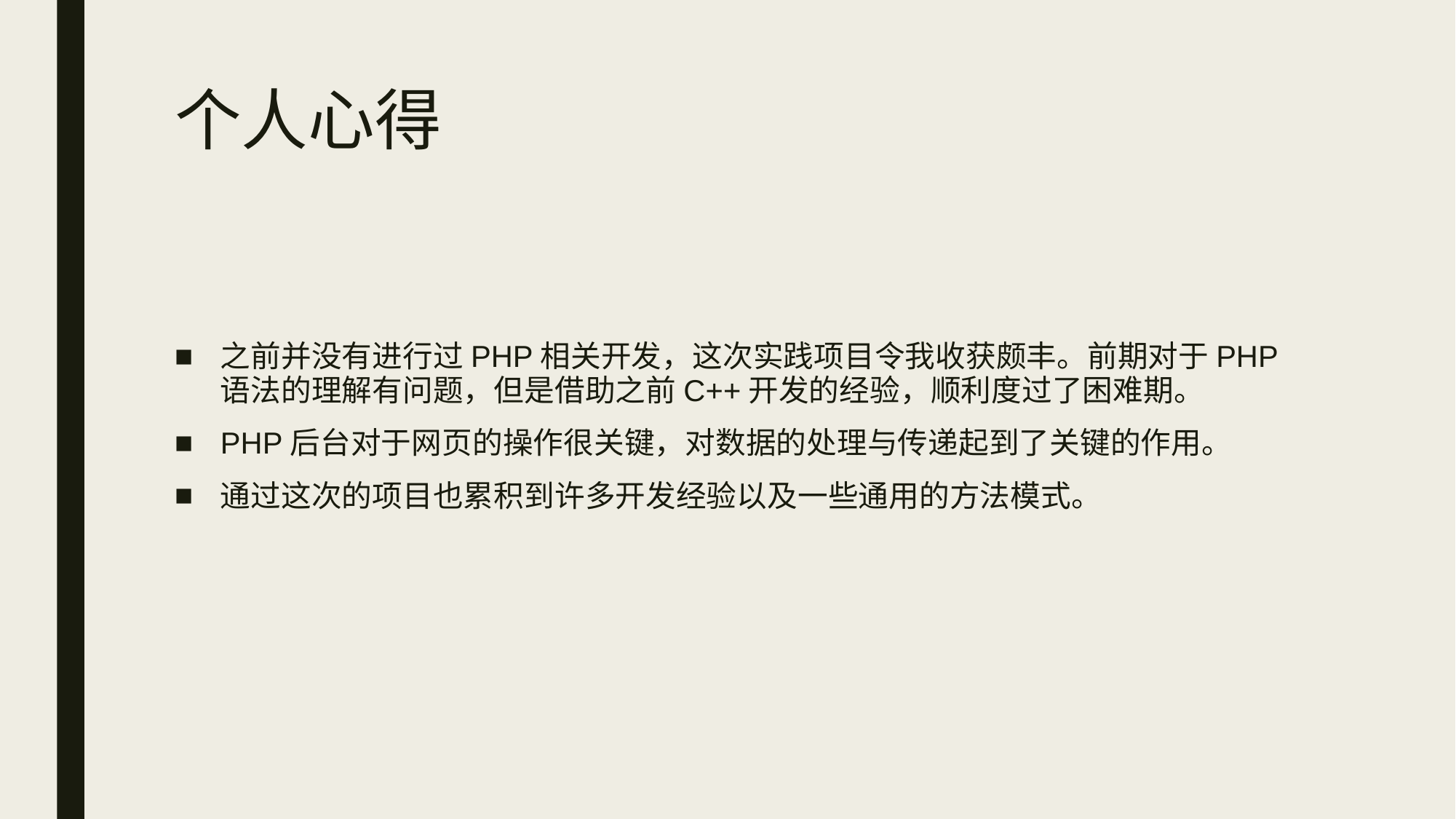

# 个人心得
之前并没有进行过PHP相关开发，这次实践项目令我收获颇丰。前期对于PHP语法的理解有问题，但是借助之前C++开发的经验，顺利度过了困难期。
PHP后台对于网页的操作很关键，对数据的处理与传递起到了关键的作用。
通过这次的项目也累积到许多开发经验以及一些通用的方法模式。